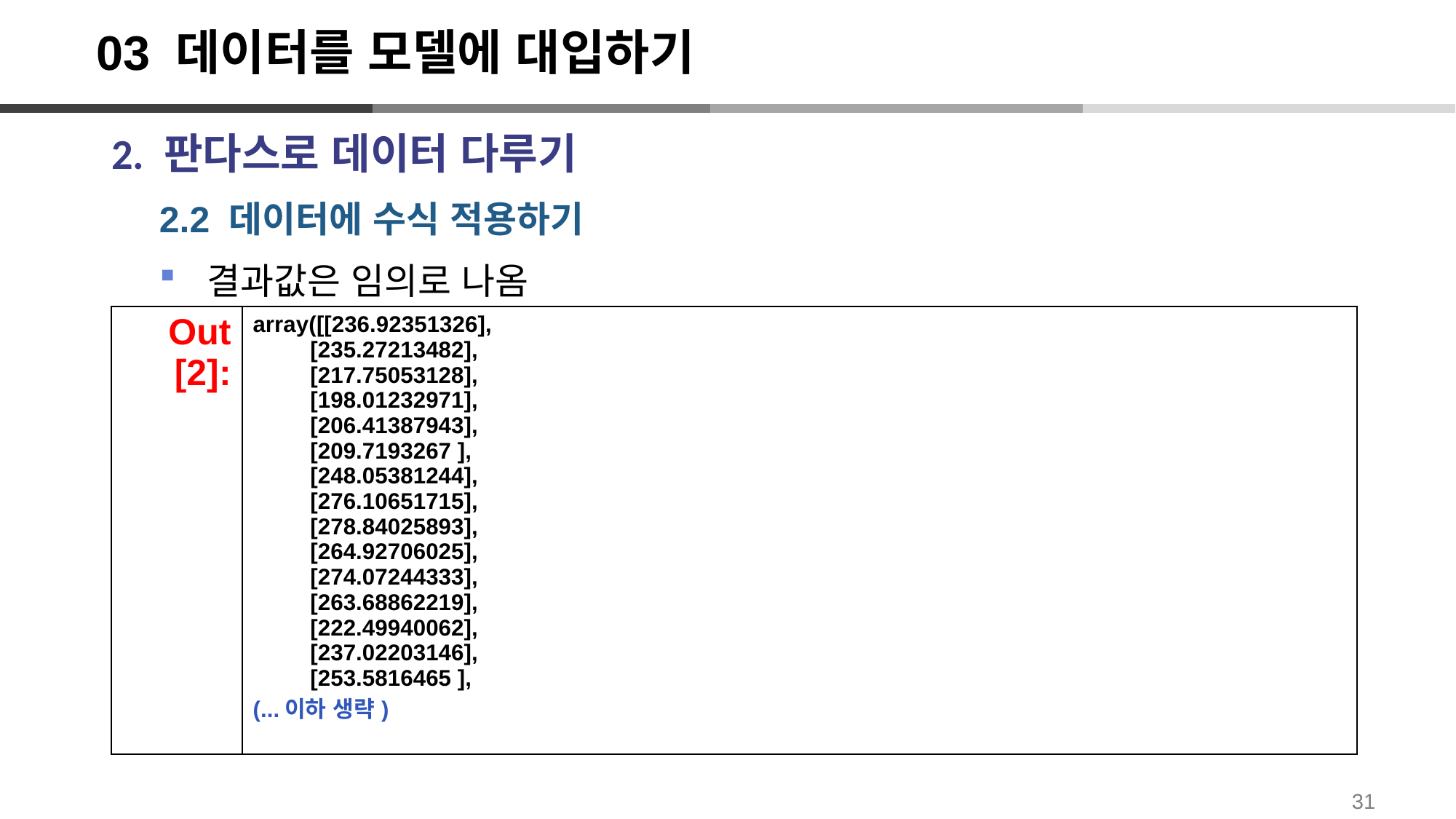

# 03 데이터를 모델에 대입하기
2. 판다스로 데이터 다루기
2.2 데이터에 수식 적용하기
결과값은 임의로 나옴

| Out [2]: | array([[236.92351326], [235.27213482], [217.75053128], [198.01232971], [206.41387943], [209.7193267 ], [248.05381244], [276.10651715], [278.84025893], [264.92706025], [274.07244333], [263.68862219], [222.49940062], [237.02203146], [253.5816465 ], (...이하 생략) |
| --- | --- |